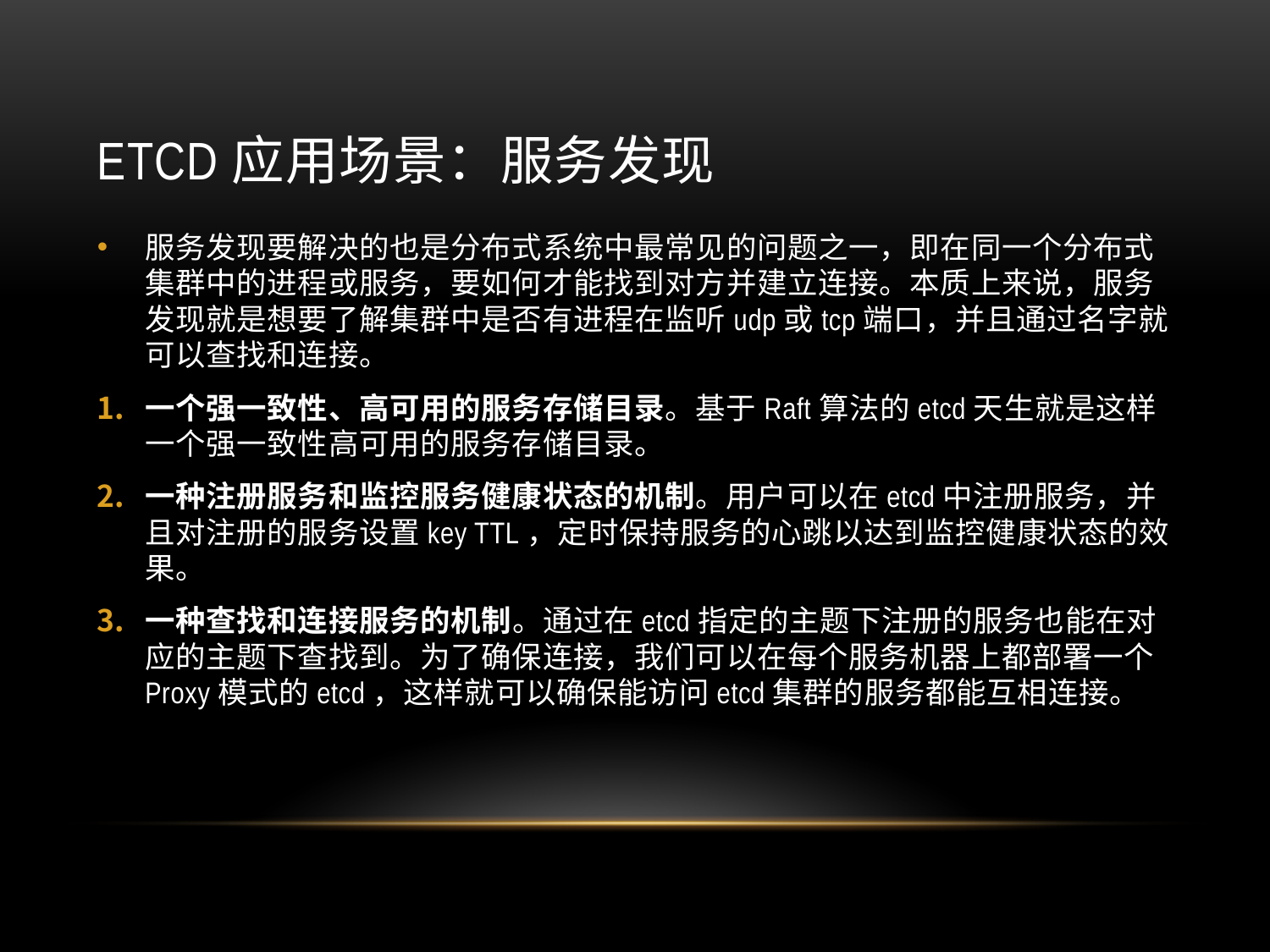

# ETCD应用场景：服务发现
服务发现要解决的也是分布式系统中最常见的问题之一，即在同一个分布式集群中的进程或服务，要如何才能找到对方并建立连接。本质上来说，服务发现就是想要了解集群中是否有进程在监听udp或tcp端口，并且通过名字就可以查找和连接。
一个强一致性、高可用的服务存储目录。基于Raft算法的etcd天生就是这样一个强一致性高可用的服务存储目录。
一种注册服务和监控服务健康状态的机制。用户可以在etcd中注册服务，并且对注册的服务设置key TTL，定时保持服务的心跳以达到监控健康状态的效果。
一种查找和连接服务的机制。通过在etcd指定的主题下注册的服务也能在对应的主题下查找到。为了确保连接，我们可以在每个服务机器上都部署一个Proxy模式的etcd，这样就可以确保能访问etcd集群的服务都能互相连接。